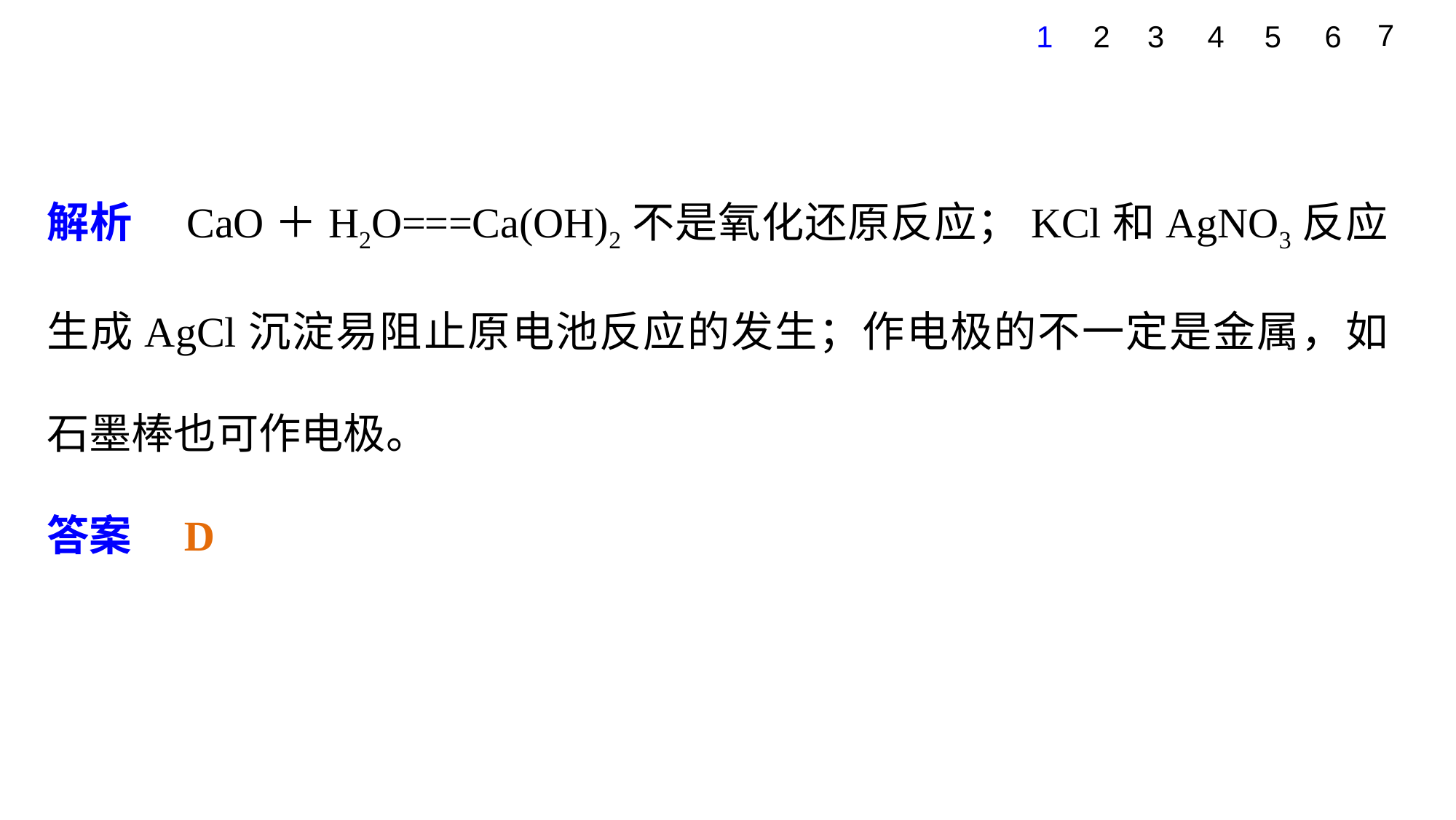

7
1
2
3
4
5
6
解析　CaO＋H2O===Ca(OH)2不是氧化还原反应；KCl和AgNO3反应生成AgCl沉淀易阻止原电池反应的发生；作电极的不一定是金属，如石墨棒也可作电极。
答案　D